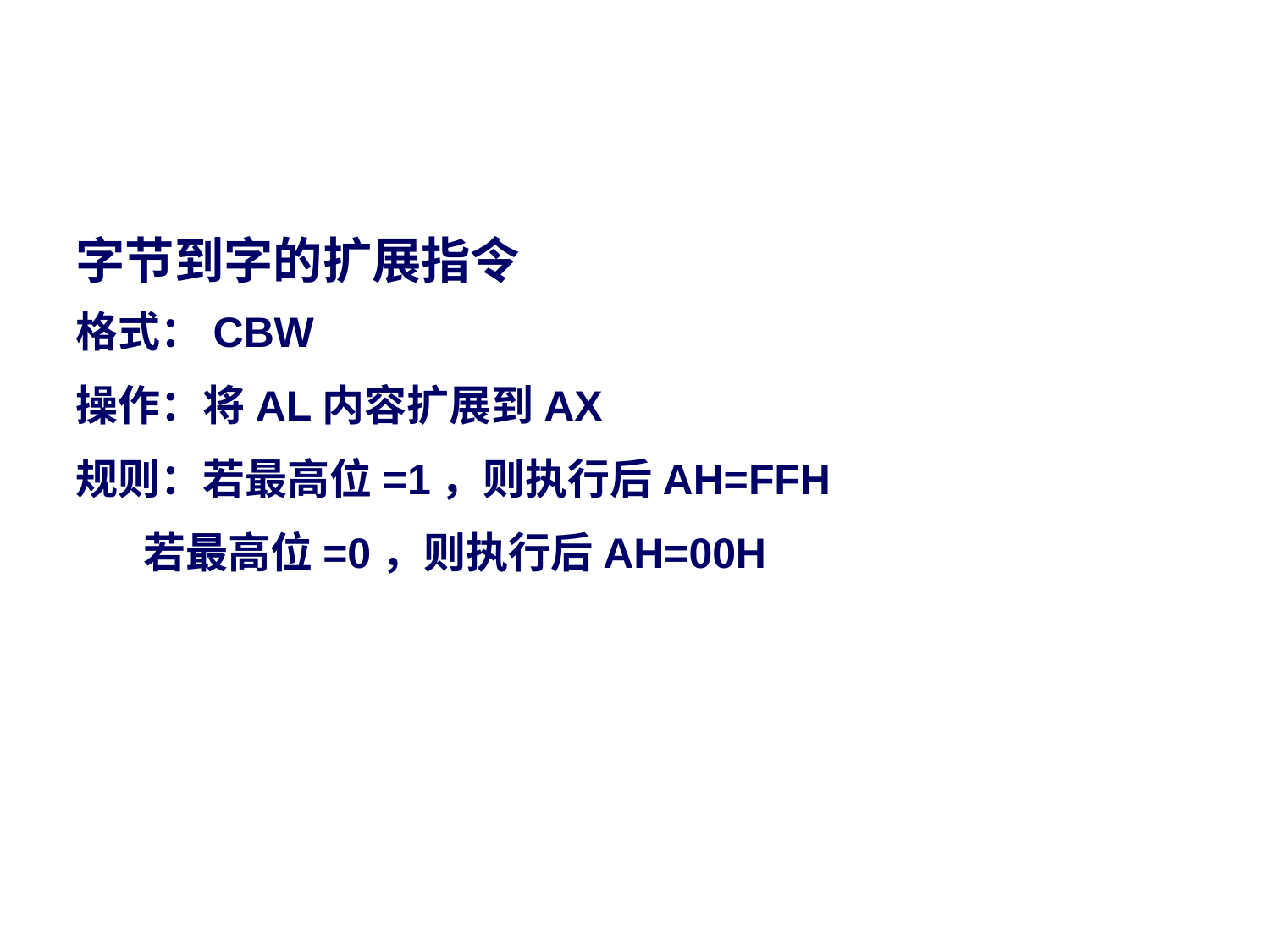

#
字节到字的扩展指令
格式：CBW
操作：将AL内容扩展到AX
规则：若最高位=1，则执行后AH=FFH
      若最高位=0，则执行后AH=00H